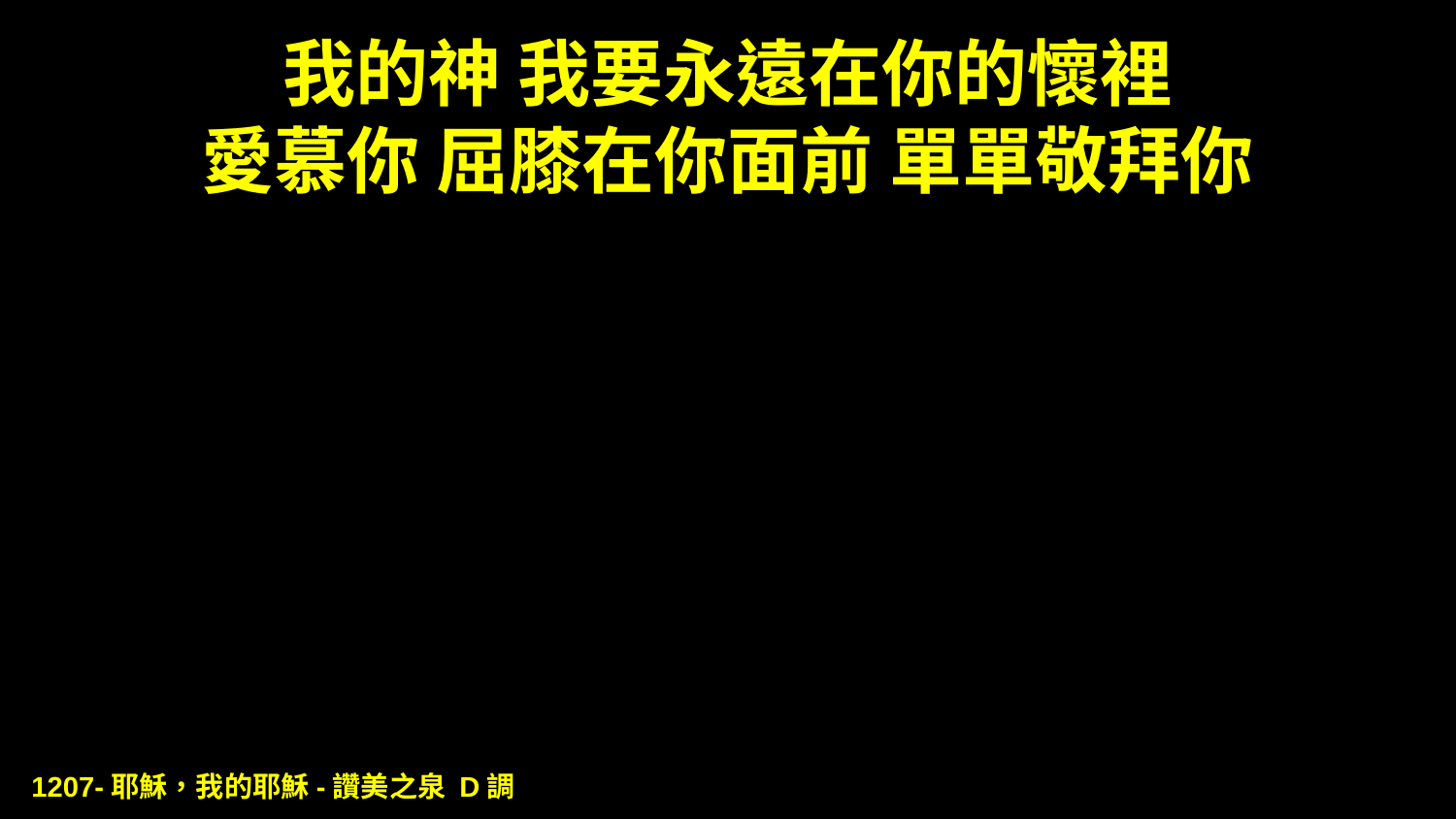

# 我的神 我要永遠在你的懷裡 愛慕你 屈膝在你面前 單單敬拜你
1207-耶穌，我的耶穌-讚美之泉 D調